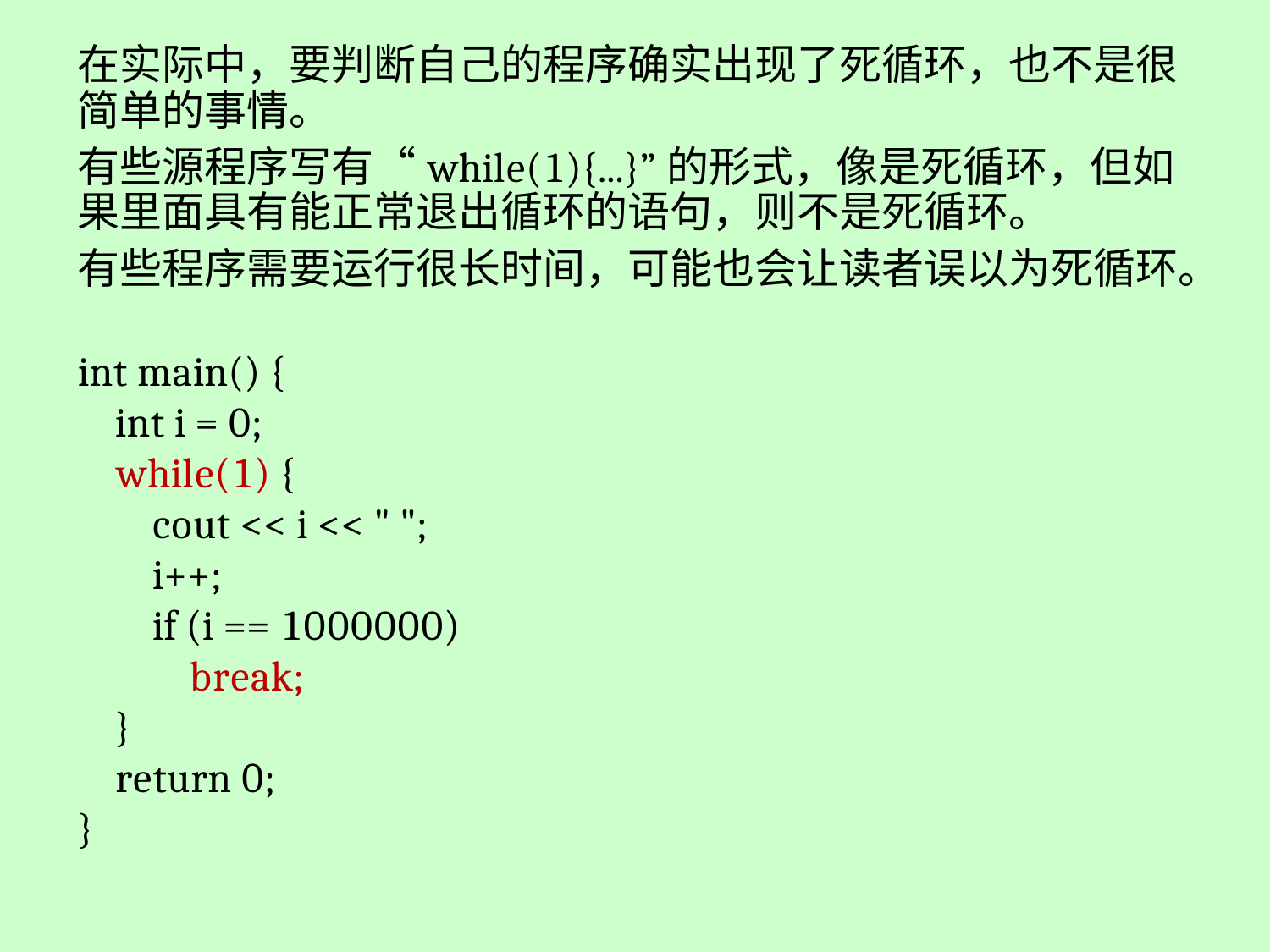

在实际中，要判断自己的程序确实出现了死循环，也不是很简单的事情。
有些源程序写有“while(1){...}”的形式，像是死循环，但如果里面具有能正常退出循环的语句，则不是死循环。
有些程序需要运行很长时间，可能也会让读者误以为死循环。

int main() {
    int i = 0;
    while(1) {
        cout << i << " ";
        i++;
        if (i == 1000000)
            break;
    }
    return 0;
}

82